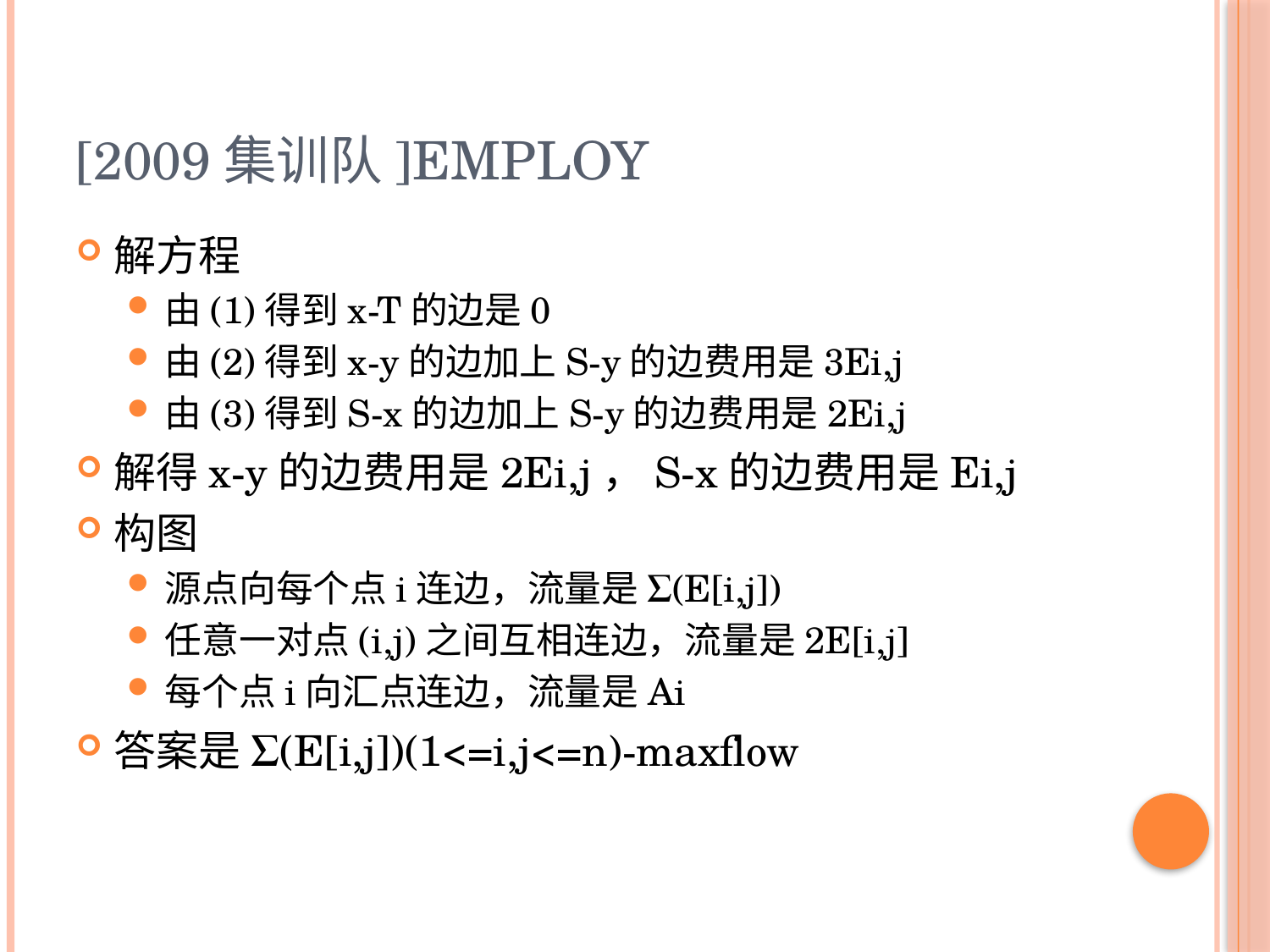

# [2009集训队]Employ
解方程
由(1)得到x-T的边是0
由(2)得到x-y的边加上S-y的边费用是3Ei,j
由(3)得到S-x的边加上S-y的边费用是2Ei,j
解得x-y的边费用是2Ei,j，S-x的边费用是Ei,j
构图
源点向每个点i连边，流量是Σ(E[i,j])
任意一对点(i,j)之间互相连边，流量是2E[i,j]
每个点i向汇点连边，流量是Ai
答案是Σ(E[i,j])(1<=i,j<=n)-maxflow